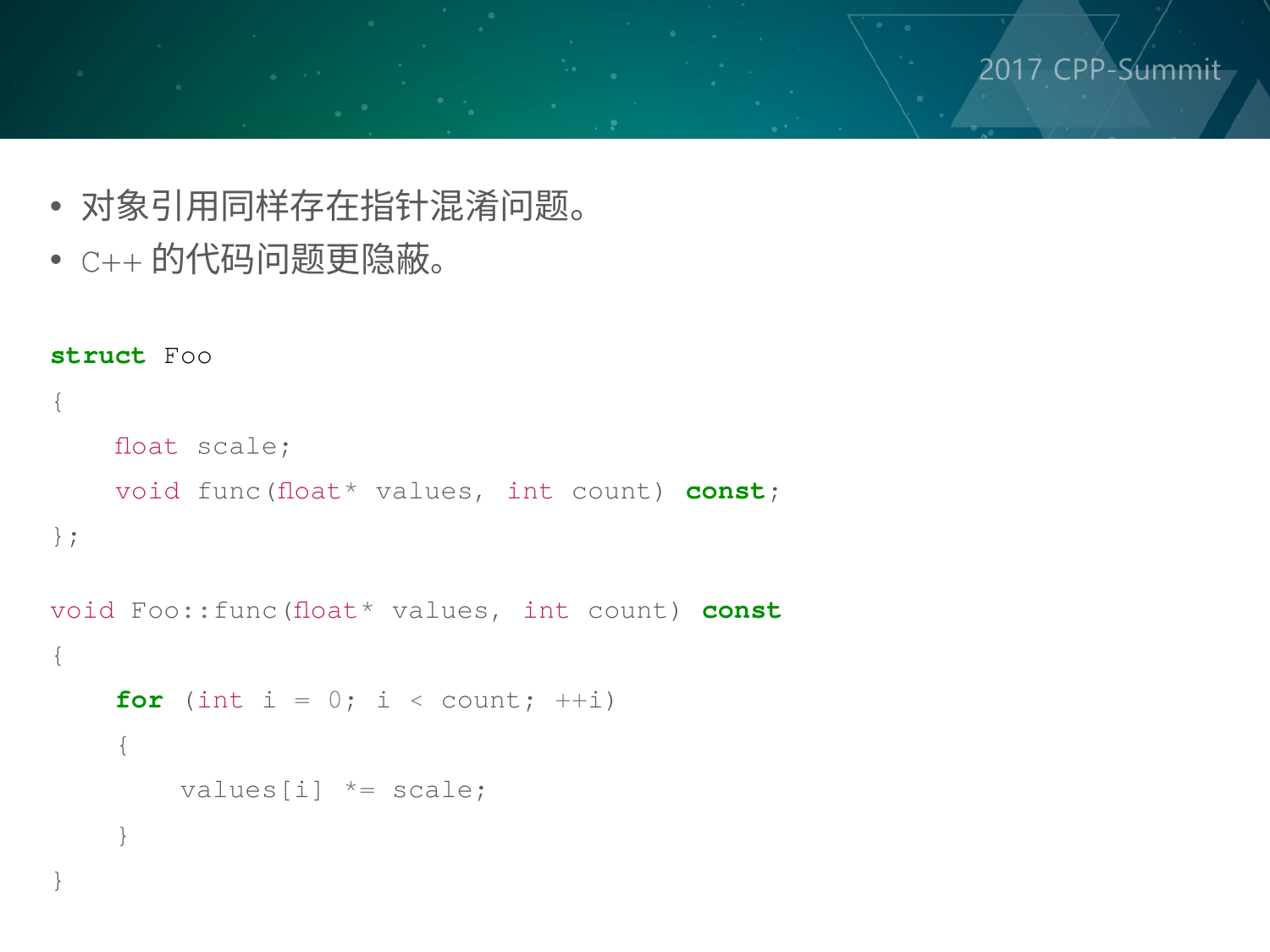

对象引用同样存在指针混淆问题。
C++的代码问题更隐蔽。

struct Foo
{
    float scale;
    void func(float* values, int count) const;
};
void Foo::func(float* values, int count) const
{
    for (int i = 0; i < count; ++i)
    {
        values[i] *= scale;
    }
}